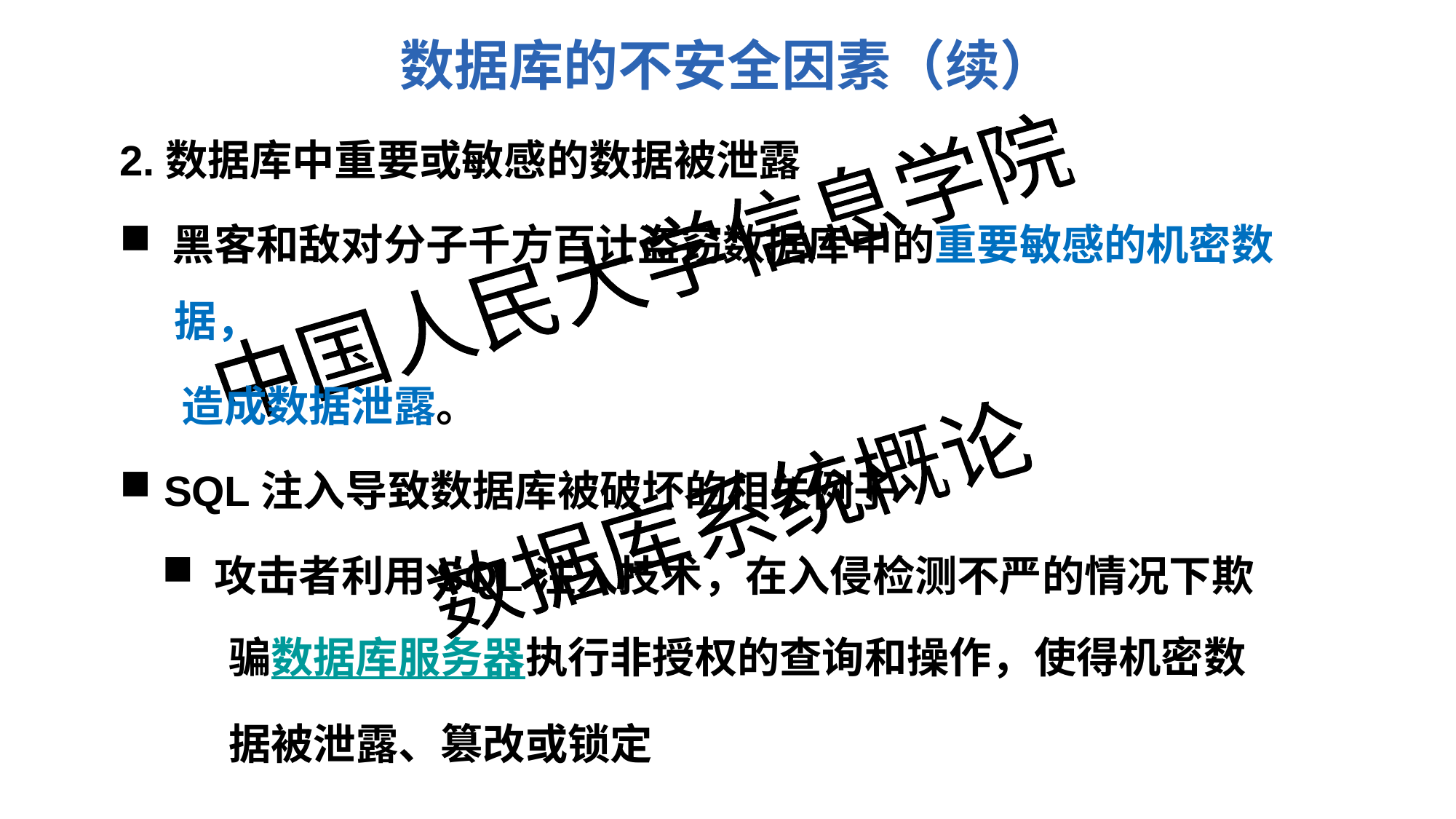

数据库的不安全因素（续）
2.数据库中重要或敏感的数据被泄露
 黑客和敌对分子千方百计盗窃数据库中的重要敏感的机密数据，
    造成数据泄露。
 SQL注入导致数据库被破坏的相关例子
 攻击者利用SQL注入技术，在入侵检测不严的情况下欺骗数据库服务器执行非授权的查询和操作，使得机密数据被泄露、篡改或锁定